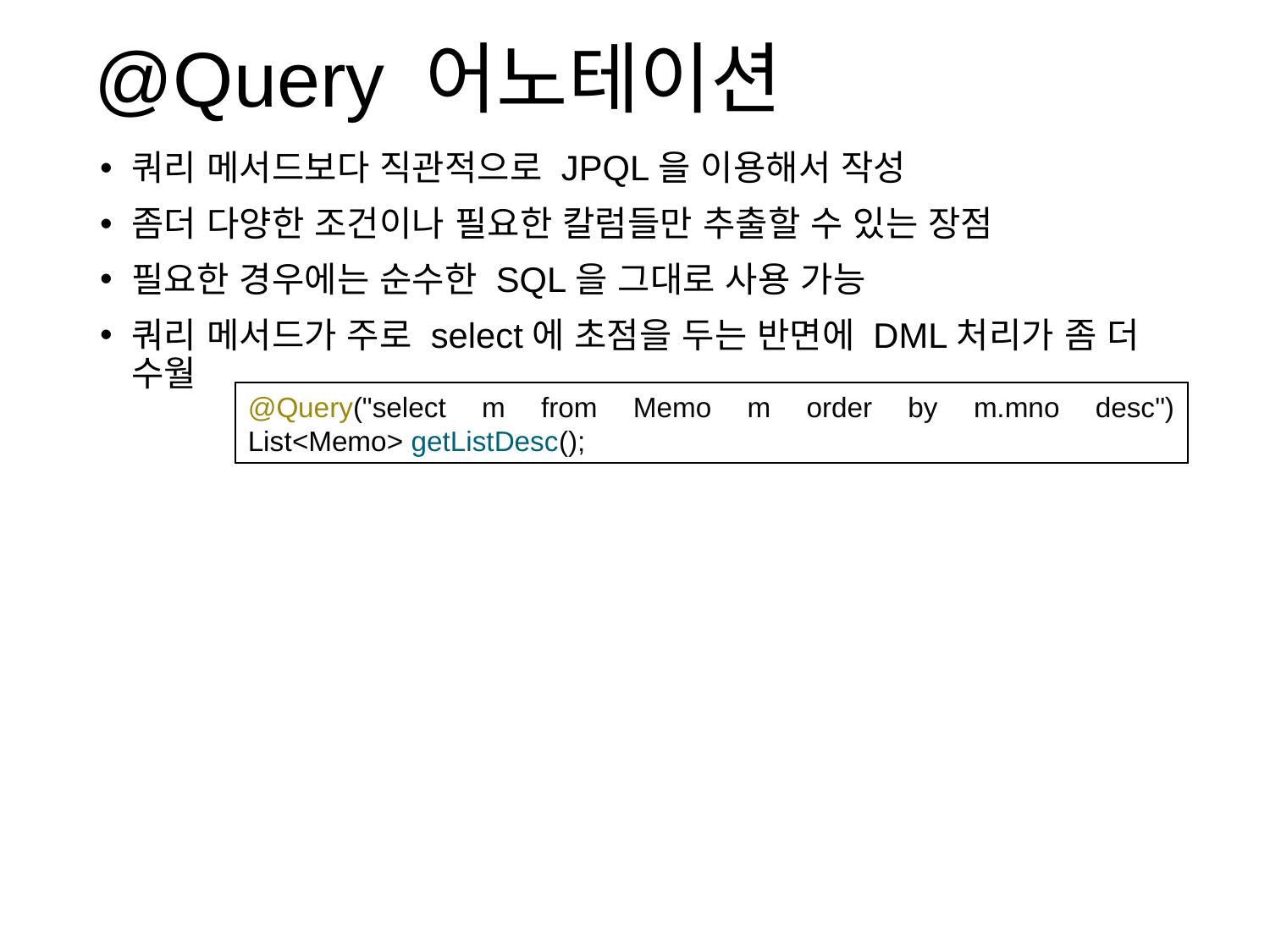

# @Query 어노테이션
쿼리 메서드보다 직관적으로 JPQL을 이용해서 작성
좀더 다양한 조건이나 필요한 칼럼들만 추출할 수 있는 장점
필요한 경우에는 순수한 SQL을 그대로 사용 가능
쿼리 메서드가 주로 select에 초점을 두는 반면에 DML처리가 좀 더 수월
@Query("select m from Memo m order by m.mno desc")
List<Memo> getListDesc();